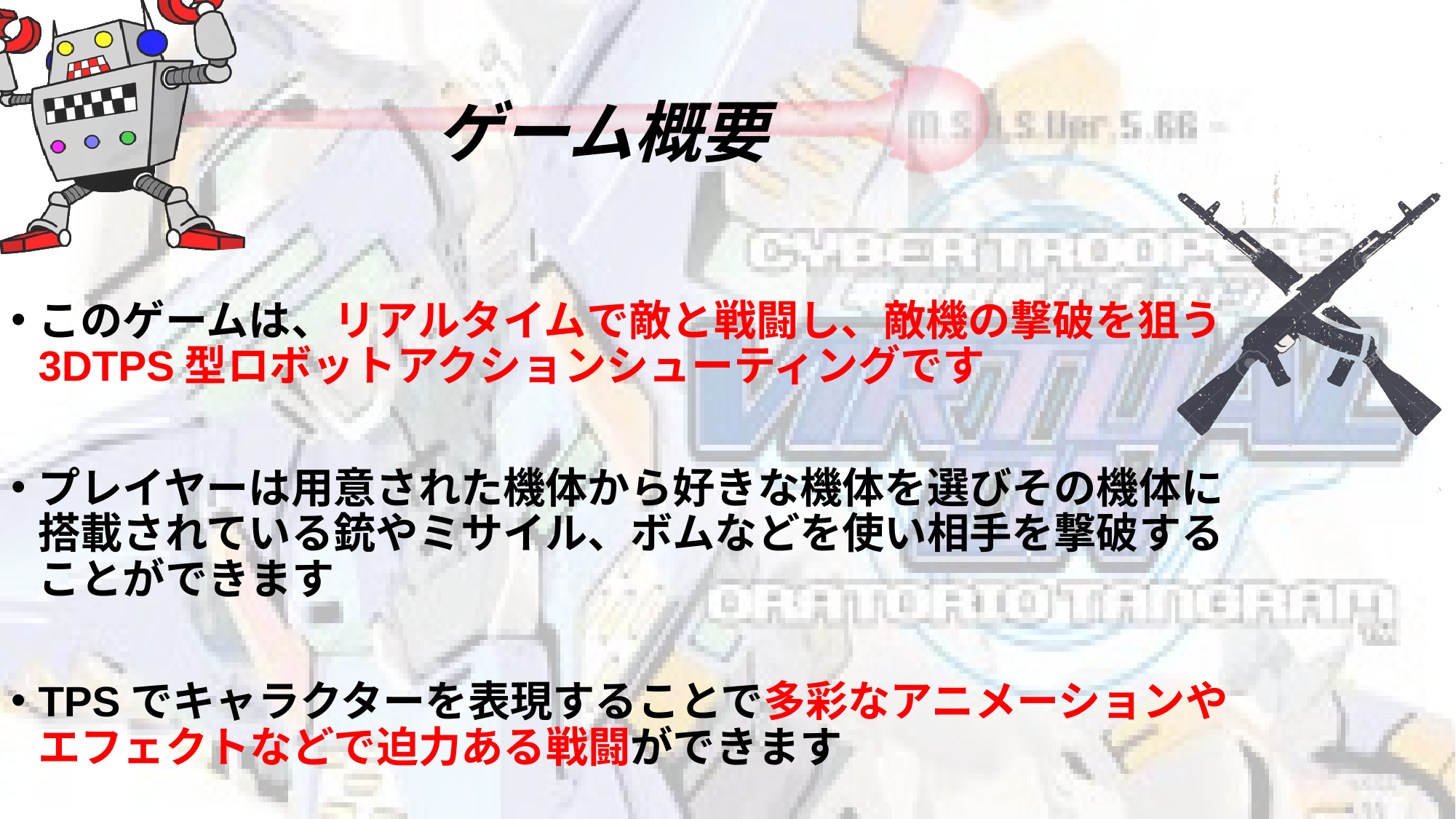

# ゲーム概要

このゲームは、リアルタイムで敵と戦闘し、敵機の撃破を狙う3DTPS型ロボットアクションシューティングです

プレイヤーは用意された機体から好きな機体を選びその機体に搭載されている銃やミサイル、ボムなどを使い相手を撃破することができます

TPSでキャラクターを表現することで多彩なアニメーションやエフェクトなどで迫力ある戦闘ができます